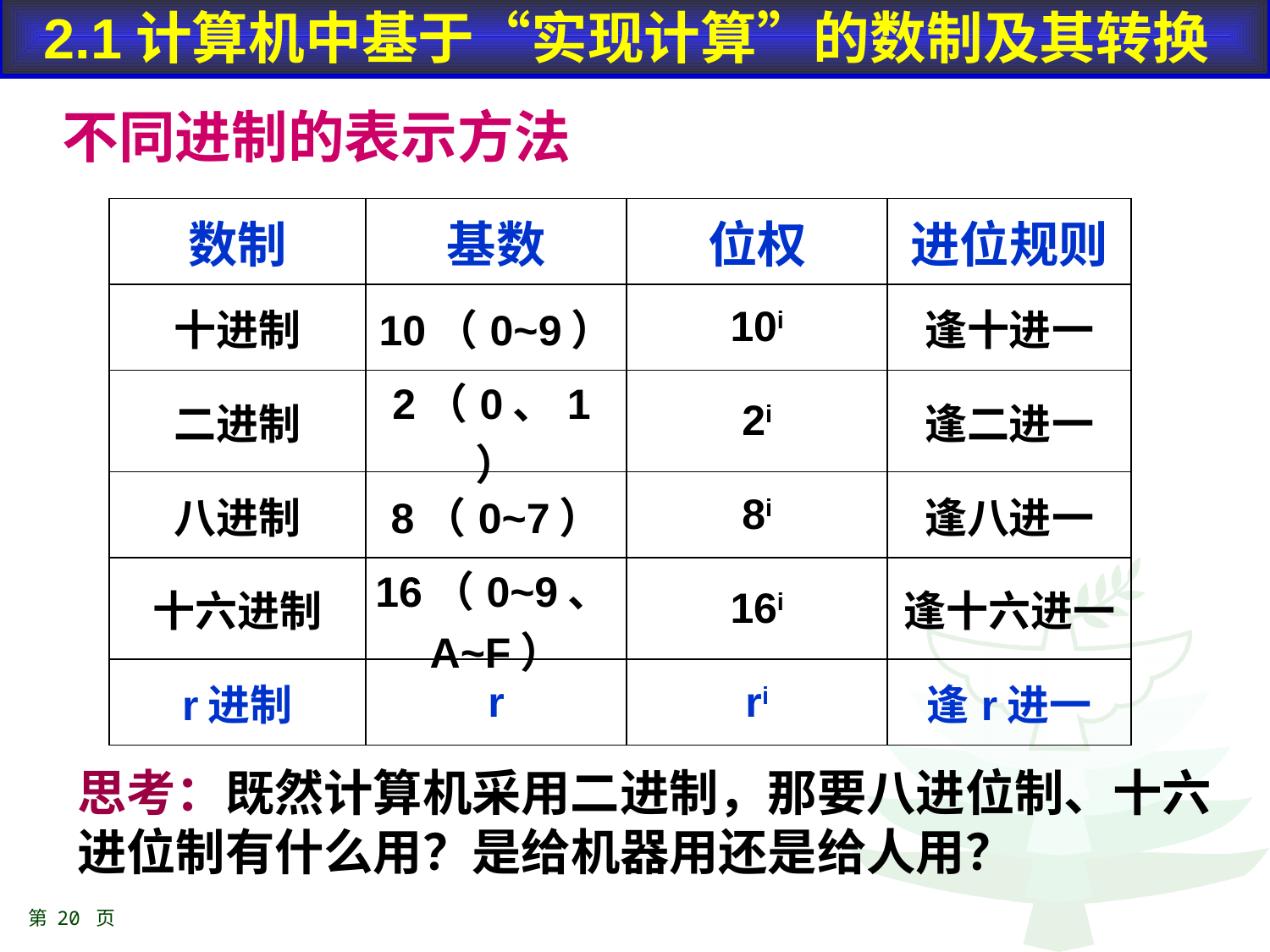

2.1计算机中基于“实现计算”的数制及其转换
不同进制的表示方法
| 数制 | 基数 | 位权 | 进位规则 |
| --- | --- | --- | --- |
| 十进制 | 10（0~9） | 10i | 逢十进一 |
| 二进制 | 2（0、1） | 2i | 逢二进一 |
| 八进制 | 8（0~7） | 8i | 逢八进一 |
| 十六进制 | 16（0~9、A~F） | 16i | 逢十六进一 |
| r进制 | r | ri | 逢r进一 |
思考：既然计算机采用二进制，那要八进位制、十六进位制有什么用？是给机器用还是给人用？